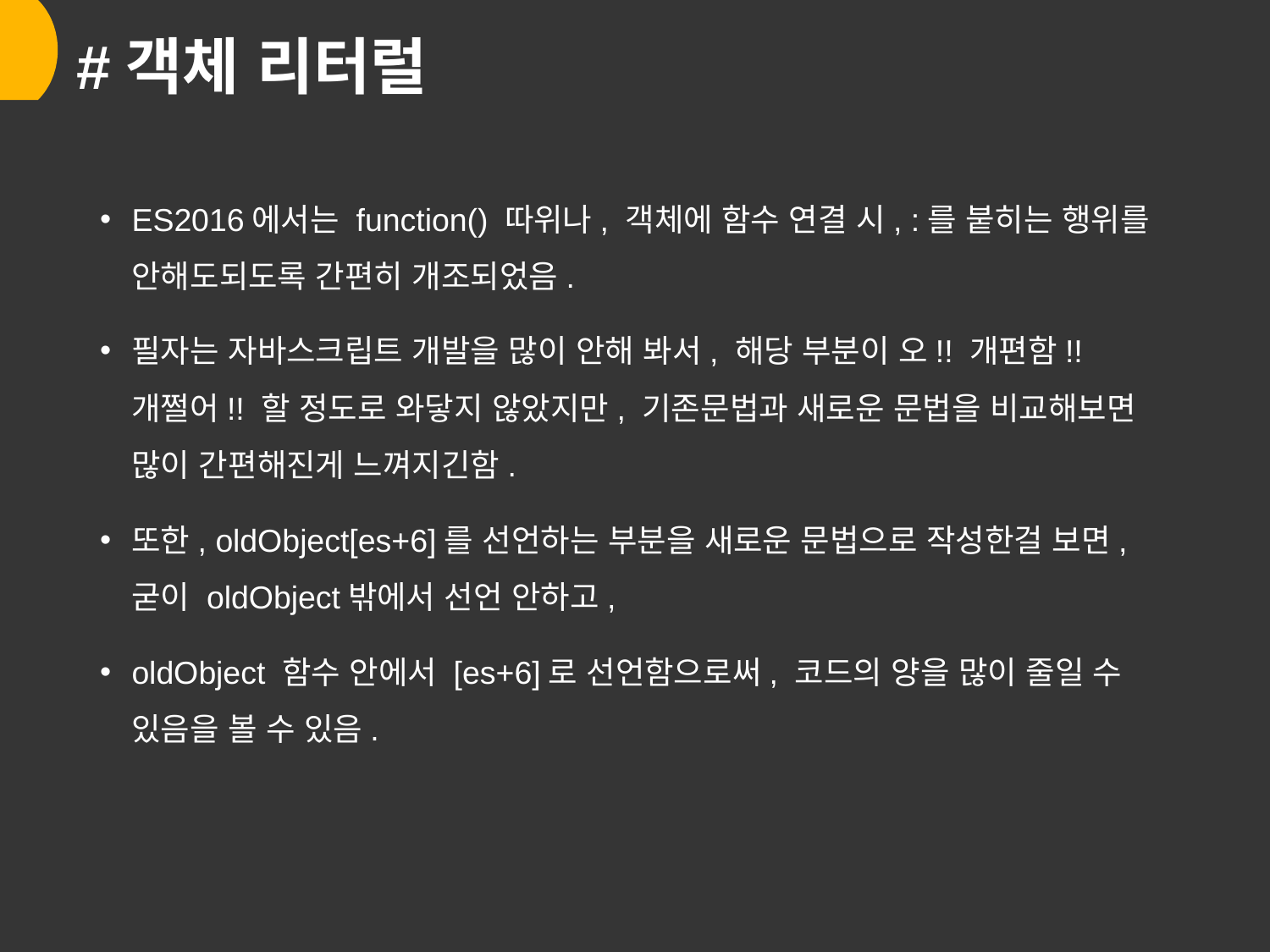

# #객체 리터럴
ES2016에서는 function() 따위나, 객체에 함수 연결 시, :를 붙히는 행위를 안해도되도록 간편히 개조되었음.
필자는 자바스크립트 개발을 많이 안해 봐서, 해당 부분이 오!! 개편함!! 개쩔어!! 할 정도로 와닿지 않았지만, 기존문법과 새로운 문법을 비교해보면 많이 간편해진게 느껴지긴함.
또한, oldObject[es+6]를 선언하는 부분을 새로운 문법으로 작성한걸 보면,  굳이 oldObject밖에서 선언 안하고,
oldObject 함수 안에서 [es+6]로 선언함으로써, 코드의 양을 많이 줄일 수 있음을 볼 수 있음.